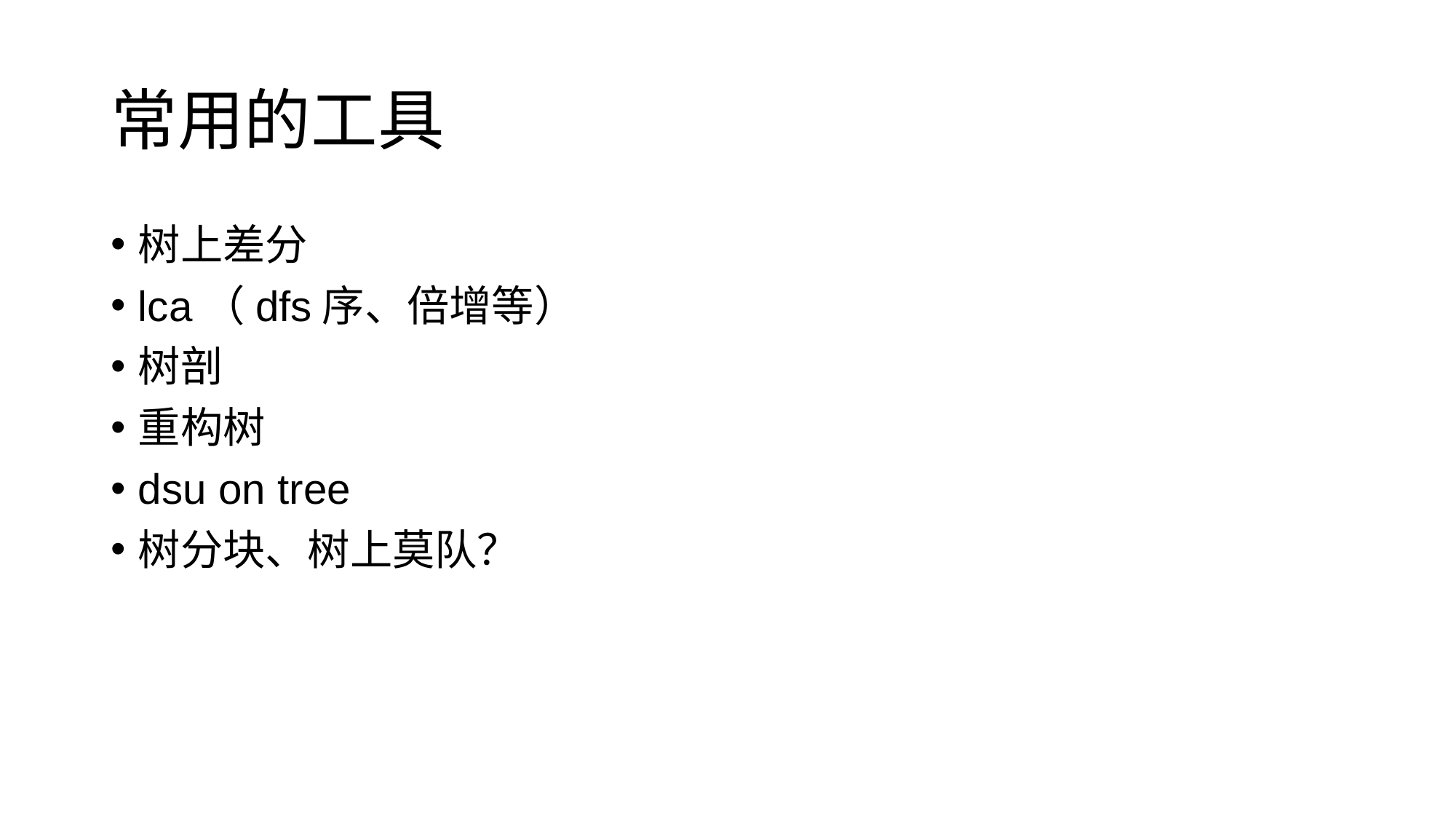

# 常用的工具
树上差分
lca（dfs序、倍增等）
树剖
重构树
dsu on tree
树分块、树上莫队？